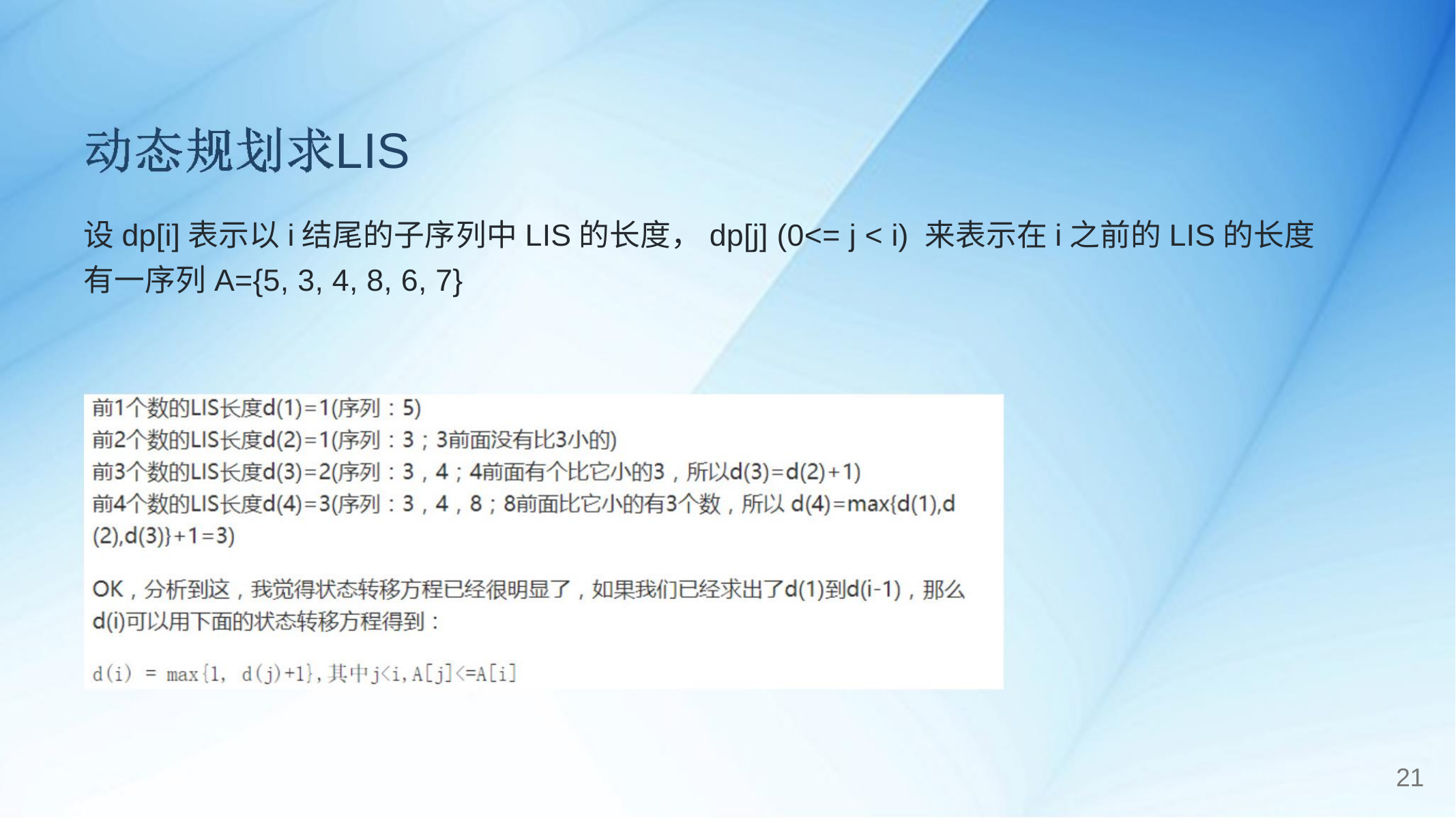

LIS
设dp[i]表示以i结尾的子序列中LIS的长度，dp[j] (0<= j < i) 来表示在i之前的LIS的长度
有一序列A={5, 3, 4, 8, 6, 7}
21